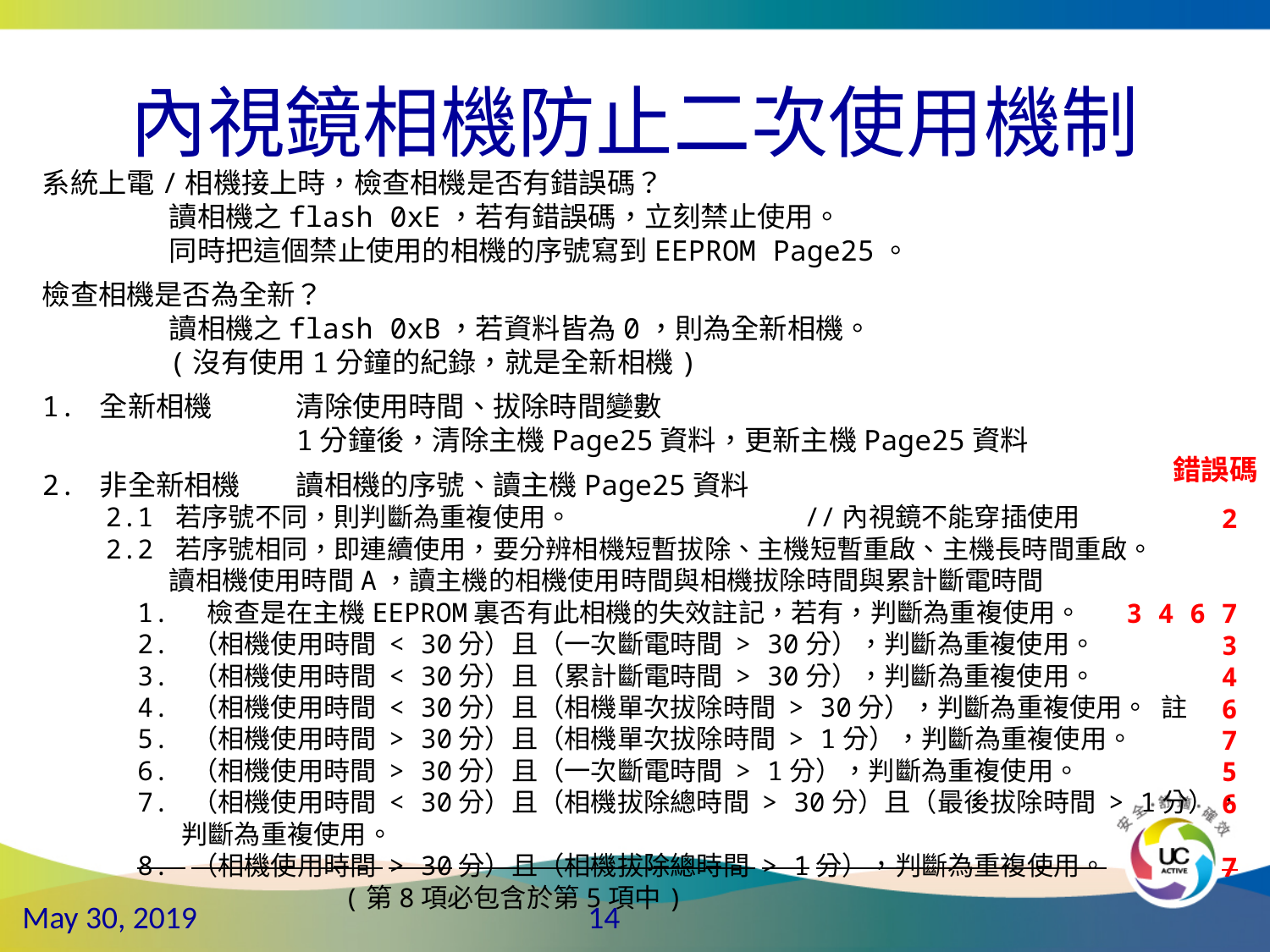

# 內視鏡相機防止二次使用機制
系統上電/相機接上時，檢查相機是否有錯誤碼？
	讀相機之flash 0xE，若有錯誤碼，立刻禁止使用。
	同時把這個禁止使用的相機的序號寫到EEPROM Page25。

檢查相機是否為全新？
	讀相機之flash 0xB，若資料皆為0，則為全新相機。
	(沒有使用1分鐘的紀錄，就是全新相機)

1. 全新相機	清除使用時間、拔除時間變數
		1分鐘後，清除主機Page25資料，更新主機Page25資料

2. 非全新相機	讀相機的序號、讀主機Page25資料
    2.1 若序號不同，則判斷為重複使用。		//內視鏡不能穿插使用
    2.2 若序號相同，即連續使用，要分辨相機短暫拔除、主機短暫重啟、主機長時間重啟。
	讀相機使用時間A，讀主機的相機使用時間與相機拔除時間與累計斷電時間
      1.  檢查是在主機EEPROM裏否有此相機的失效註記，若有，判斷為重複使用。
      2. （相機使用時間 < 30分）且（一次斷電時間 > 30分），判斷為重複使用。
      3. （相機使用時間 < 30分）且（累計斷電時間 > 30分），判斷為重複使用。
      4. （相機使用時間 < 30分）且（相機單次拔除時間 > 30分），判斷為重複使用。  註
      5. （相機使用時間 > 30分）且（相機單次拔除時間 > 1分），判斷為重複使用。
      6. （相機使用時間 > 30分）且（一次斷電時間 > 1分），判斷為重複使用。
      7. （相機使用時間 < 30分）且（相機拔除總時間 > 30分）且（最後拔除時間 > 1分），
	 判斷為重複使用。
      8. （相機使用時間 > 30分）且（相機拔除總時間 > 1分），判斷為重複使用。
	 	   (第8項必包含於第5項中)
錯誤碼
2

3 4 6 7
3
4
6
7
5
6

7